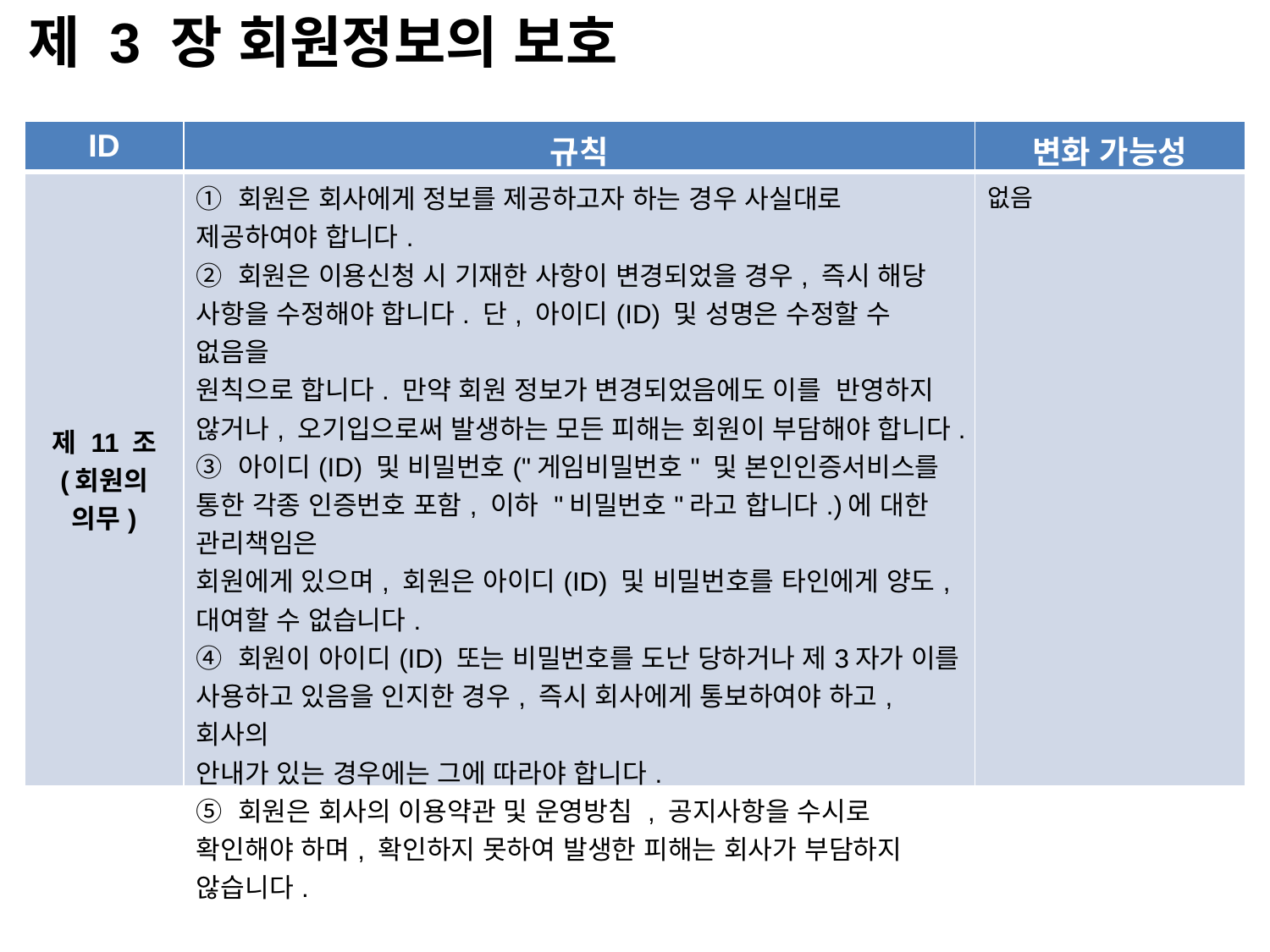

제 3 장 회원정보의 보호
| ID | 규칙 | 변화 가능성 |
| --- | --- | --- |
| 제 11 조 (회원의 의무) | ① 회원은 회사에게 정보를 제공하고자 하는 경우 사실대로 제공하여야 합니다. ② 회원은 이용신청 시 기재한 사항이 변경되었을 경우, 즉시 해당 사항을 수정해야 합니다. 단, 아이디(ID) 및 성명은 수정할 수 없음을 원칙으로 합니다. 만약 회원 정보가 변경되었음에도 이를  반영하지 않거나, 오기입으로써 발생하는 모든 피해는 회원이 부담해야 합니다. ③ 아이디(ID) 및 비밀번호("게임비밀번호" 및 본인인증서비스를 통한 각종 인증번호 포함, 이하 "비밀번호"라고 합니다.)에 대한 관리책임은 회원에게 있으며, 회원은 아이디(ID) 및 비밀번호를 타인에게 양도, 대여할 수 없습니다. ④ 회원이 아이디(ID) 또는 비밀번호를 도난 당하거나 제3자가 이를 사용하고 있음을 인지한 경우, 즉시 회사에게 통보하여야 하고, 회사의 안내가 있는 경우에는 그에 따라야 합니다. ⑤ 회원은 회사의 이용약관 및 운영방침 , 공지사항을 수시로 확인해야 하며, 확인하지 못하여 발생한 피해는 회사가 부담하지 않습니다. | 없음 |